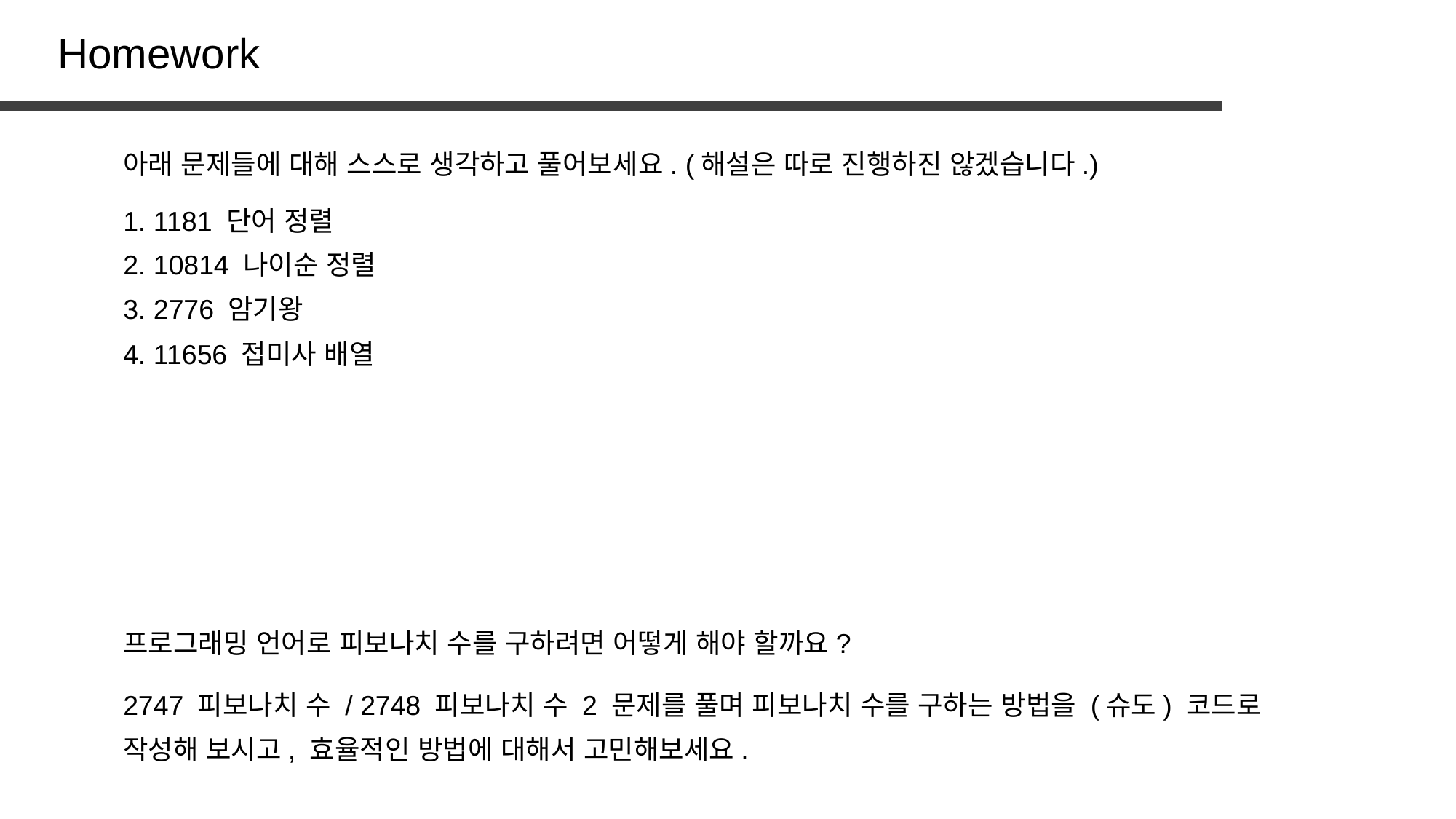

Homework
아래 문제들에 대해 스스로 생각하고 풀어보세요. (해설은 따로 진행하진 않겠습니다.)
1. 1181 단어 정렬
2. 10814 나이순 정렬
3. 2776 암기왕
4. 11656 접미사 배열
프로그래밍 언어로 피보나치 수를 구하려면 어떻게 해야 할까요?
2747 피보나치 수 / 2748 피보나치 수 2 문제를 풀며 피보나치 수를 구하는 방법을 (슈도) 코드로
작성해 보시고, 효율적인 방법에 대해서 고민해보세요.